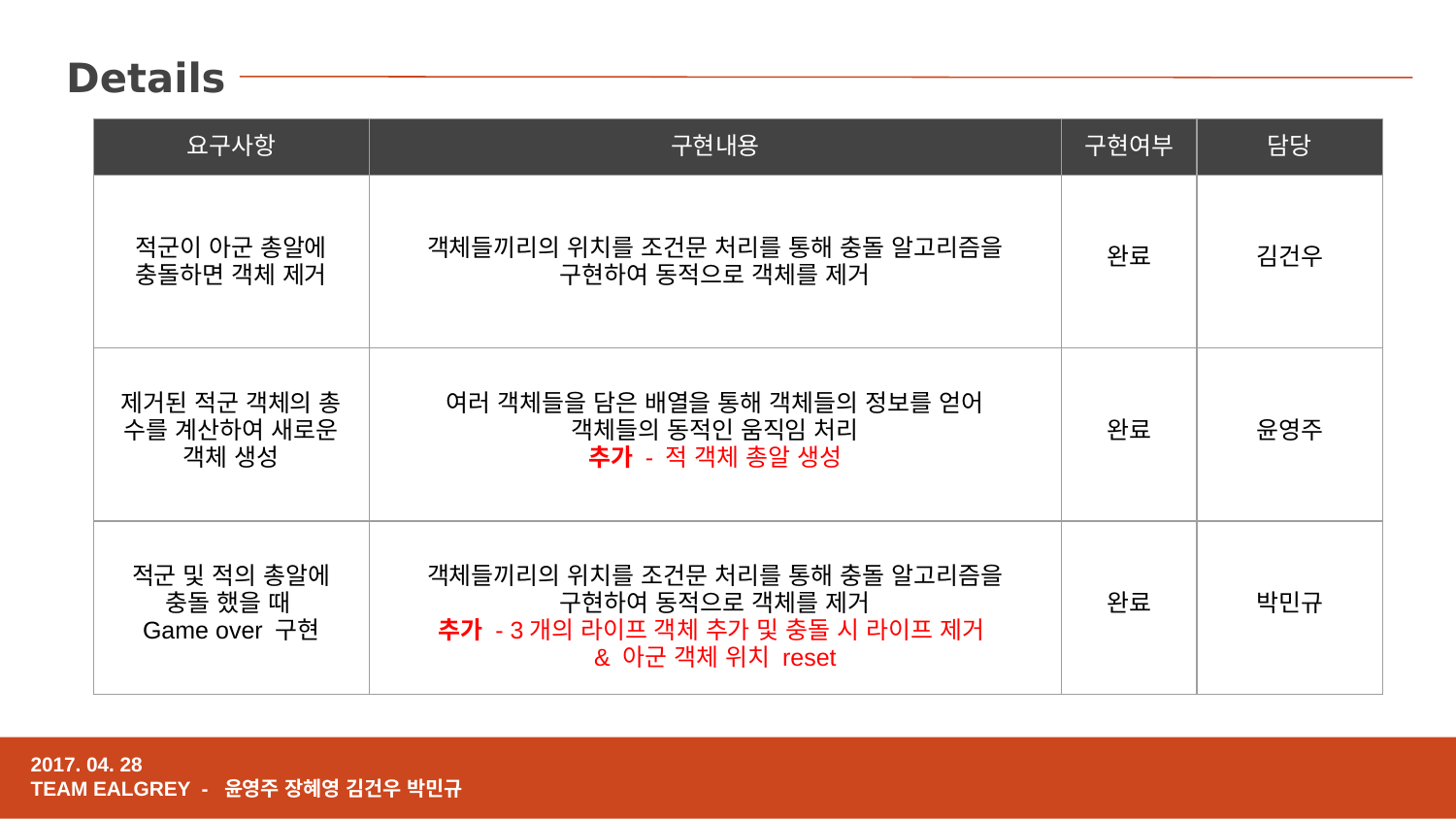

Details
| 요구사항 | 구현내용 | 구현여부 | 담당 |
| --- | --- | --- | --- |
| 적군이 아군 총알에 충돌하면 객체 제거 | 객체들끼리의 위치를 조건문 처리를 통해 충돌 알고리즘을 구현하여 동적으로 객체를 제거 | 완료 | 김건우 |
| 제거된 적군 객체의 총 수를 계산하여 새로운 객체 생성 | 여러 객체들을 담은 배열을 통해 객체들의 정보를 얻어 객체들의 동적인 움직임 처리 추가 - 적 객체 총알 생성 | 완료 | 윤영주 |
| 적군 및 적의 총알에 충돌 했을 때 Game over 구현 | 객체들끼리의 위치를 조건문 처리를 통해 충돌 알고리즘을 구현하여 동적으로 객체를 제거 추가 - 3개의 라이프 객체 추가 및 충돌 시 라이프 제거 & 아군 객체 위치 reset | 완료 | 박민규 |

2017. 04. 28
TEAM EALGREY  -  윤영주 장혜영 김건우 박민규